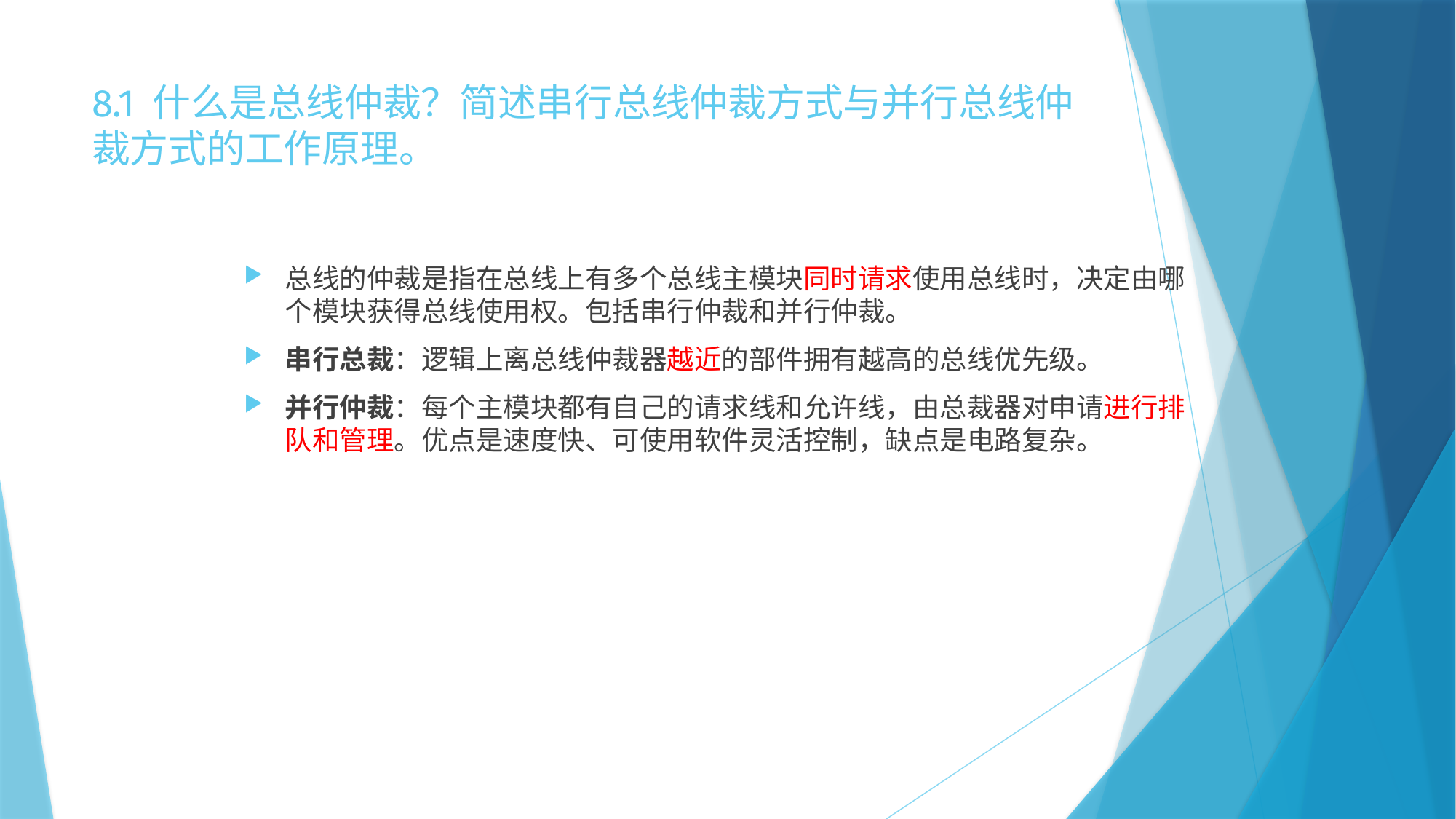

# 8.1 什么是总线仲裁？简述串行总线仲裁方式与并行总线仲裁方式的工作原理。
总线的仲裁是指在总线上有多个总线主模块同时请求使用总线时，决定由哪个模块获得总线使用权。包括串行仲裁和并行仲裁。
串行总裁：逻辑上离总线仲裁器越近的部件拥有越高的总线优先级。
并行仲裁：每个主模块都有自己的请求线和允许线，由总裁器对申请进行排队和管理。优点是速度快、可使用软件灵活控制，缺点是电路复杂。